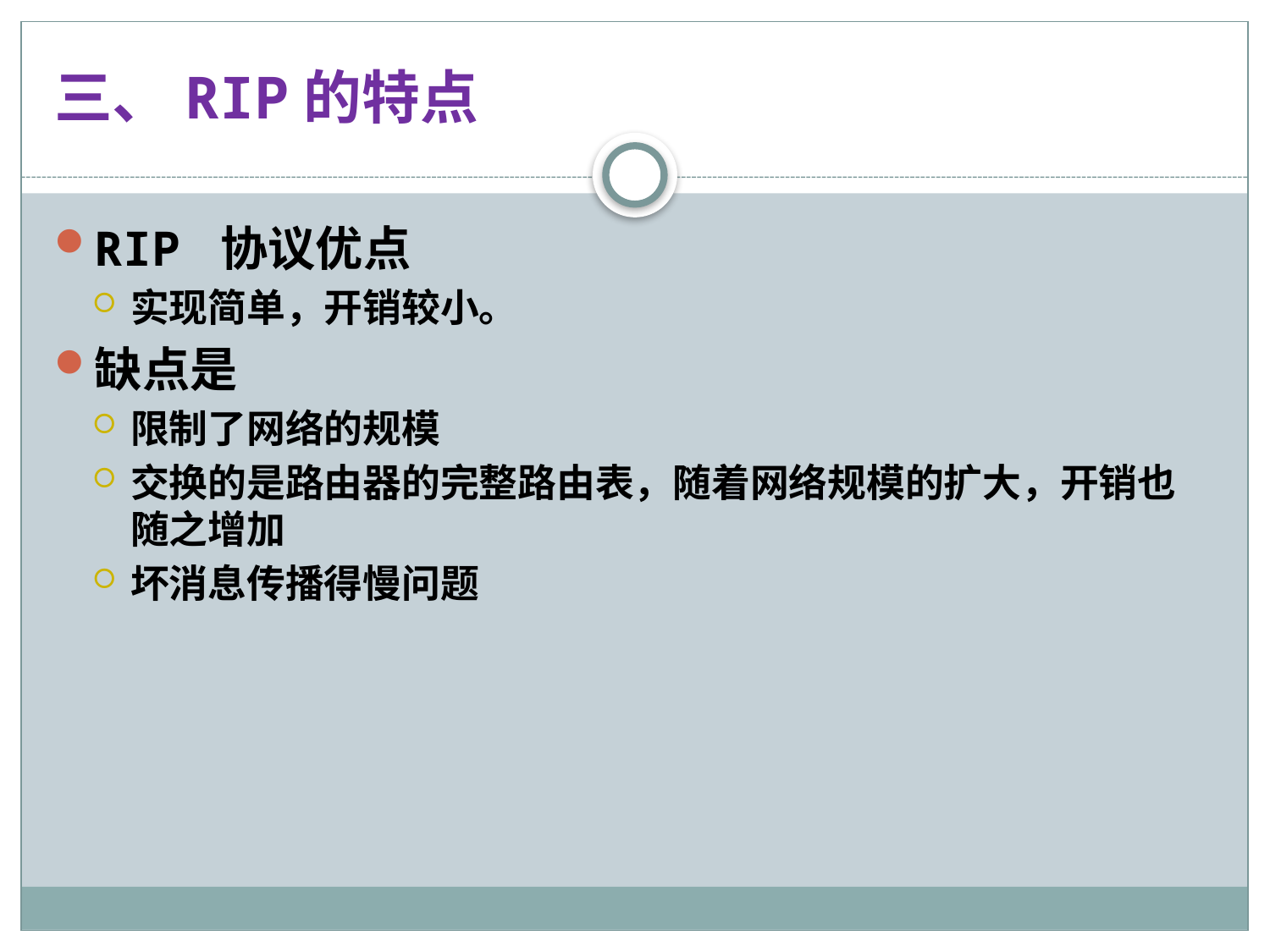

# 三、RIP的特点
RIP 协议优点
实现简单，开销较小。
缺点是
限制了网络的规模
交换的是路由器的完整路由表，随着网络规模的扩大，开销也随之增加
坏消息传播得慢问题